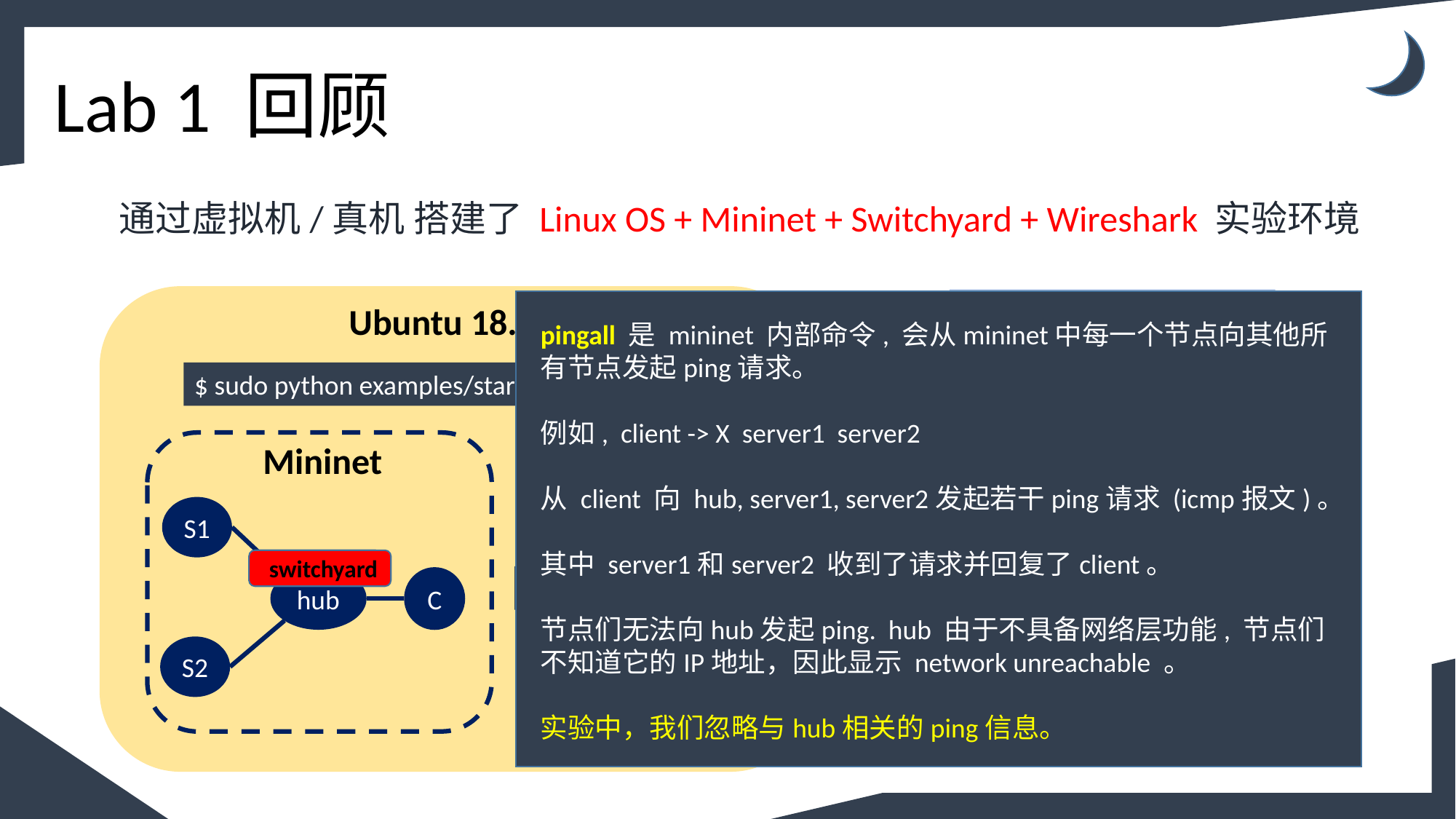

# Lab 1 回顾
通过虚拟机/真机 搭建了 Linux OS + Mininet + Switchyard + Wireshark 实验环境

安装 VirtualBox / VMware

Ubuntu 18.04
pingall 是 mininet 内部命令, 会从mininet中每一个节点向其他所有节点发起ping请求。

例如,  client -> X  server1  server2

从 client 向 hub, server1, server2发起若干ping请求 (icmp报文)。

其中 server1和server2 收到了请求并回复了client。

节点们无法向hub发起ping.  hub 由于不具备网络层功能, 节点们不知道它的IP地址，因此显示 network unreachable 。

实验中，我们忽略与hub相关的ping信息。

导入虚拟机镜像switchyard.ova
$ sudo python examples/start_mininet.py
配置和运行实验环境
<mininet>$ xterm hub

Mininet
S1
C
hub

S2
Ubuntu 18.04
实验&测试
（优先）
TestScenario 测试用例
<xterm>$  swyard examples/myhub.py
switchyard

Virtual Box
<mininet>$ pingall
(然后）
Mininet 仿真部署测试
Hardware Windows / Mac OS